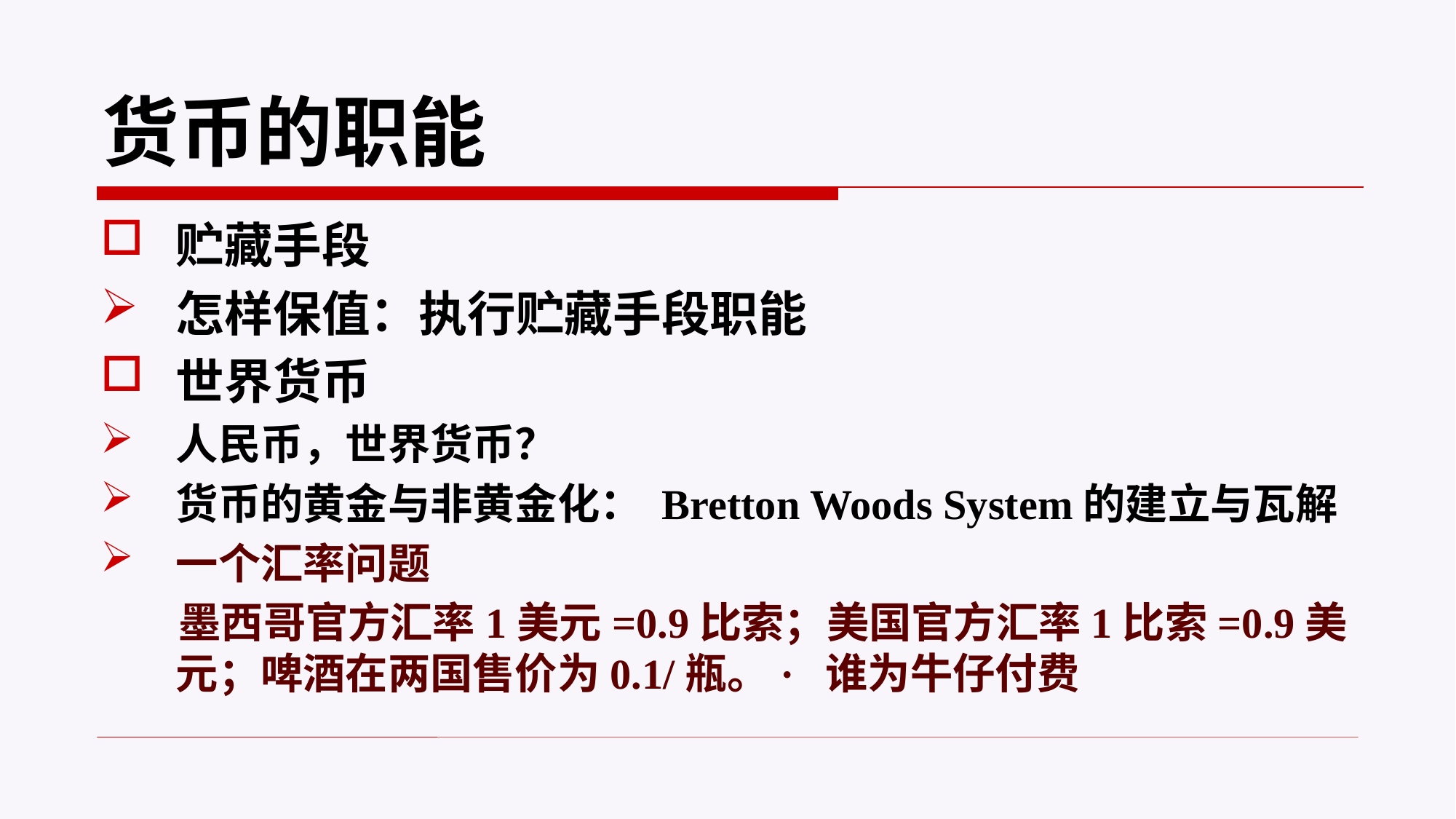

# 货币的职能
贮藏手段
怎样保值：执行贮藏手段职能
世界货币
人民币，世界货币？
货币的黄金与非黄金化： Bretton Woods System的建立与瓦解
一个汇率问题
       墨西哥官方汇率1美元=0.9比索；美国官方汇率1比索=0.9美元；啤酒在两国售价为0.1/瓶。·  谁为牛仔付费